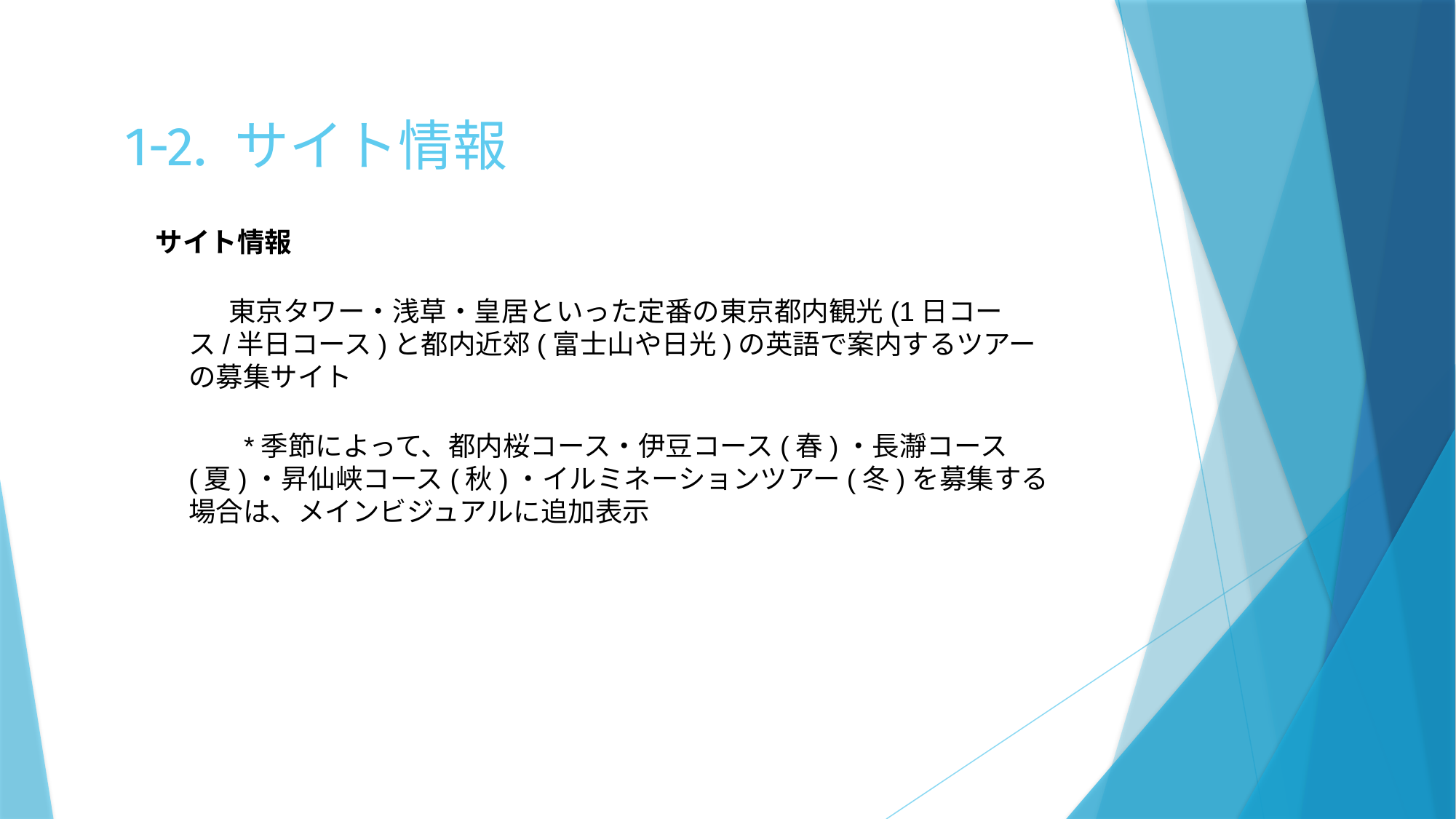

# 1-2. サイト情報
サイト情報
 　　 東京タワー・浅草・皇居といった定番の東京都内観光(1日コース/半日コース)と都内近郊(富士山や日光)の英語で案内するツアーの募集サイト
　　　*季節によって、都内桜コース・伊豆コース(春)・長瀞コース(夏)・昇仙峡コース(秋)・イルミネーションツアー(冬)を募集する場合は、メインビジュアルに追加表示